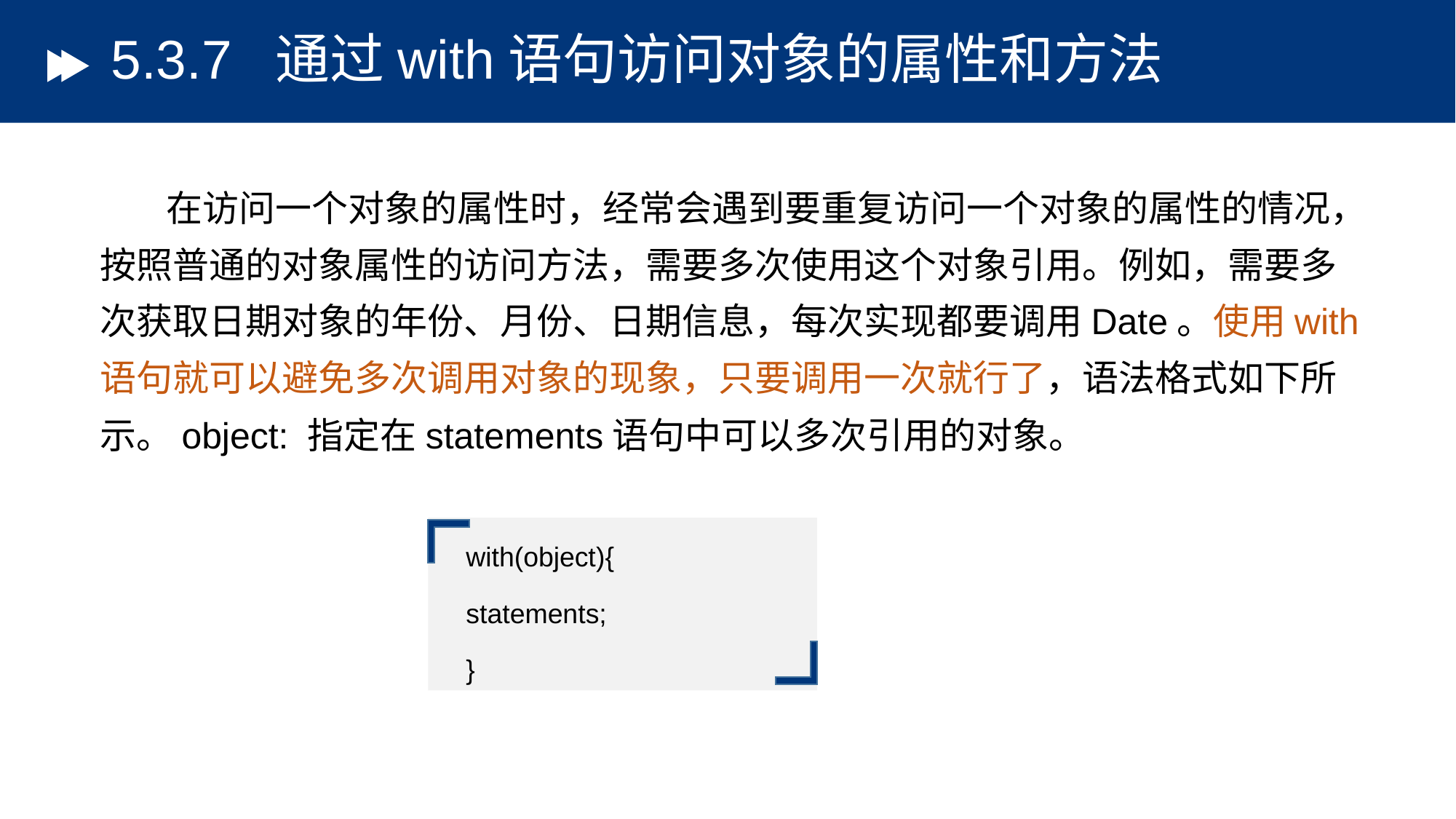

# 5.3.7  通过with语句访问对象的属性和方法
       在访问一个对象的属性时，经常会遇到要重复访问一个对象的属性的情况，按照普通的对象属性的访问方法，需要多次使用这个对象引用。例如，需要多次获取日期对象的年份、月份、日期信息，每次实现都要调用Date。使用with语句就可以避免多次调用对象的现象，只要调用一次就行了，语法格式如下所示。object: 指定在statements语句中可以多次引用的对象。

with(object){
statements;
}